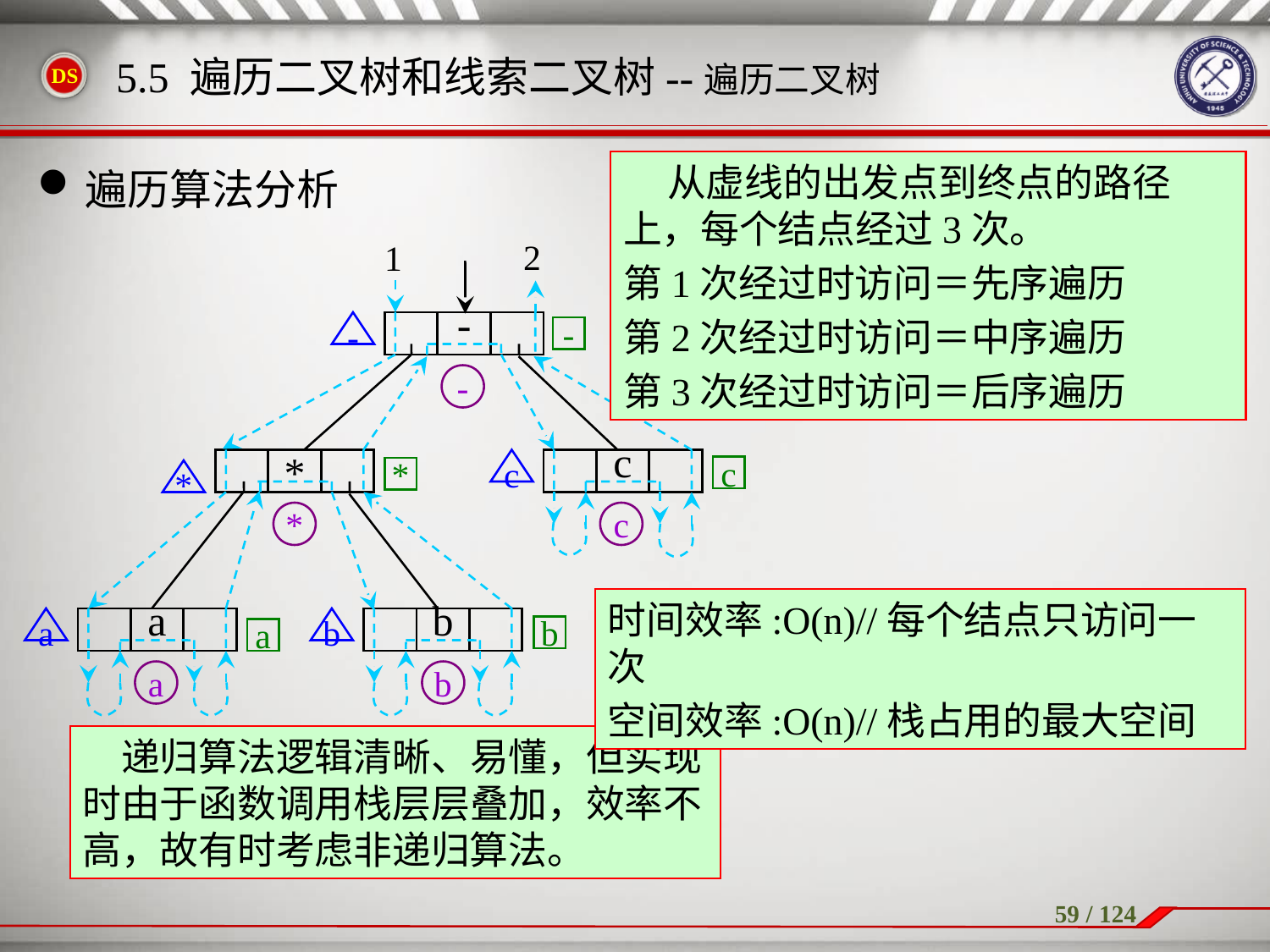

遍历算法分析
5.5 遍历二叉树和线索二叉树--遍历二叉树
    从虚线的出发点到终点的路径上，每个结点经过3次。
第1次经过时访问＝先序遍历
第2次经过时访问＝中序遍历
第3次经过时访问＝后序遍历
2
1

-

-

-

-

*

c

c

c
*
*

*
c

a

a

b

b

b
a

a
b

时间效率:O(n)//每个结点只访问一次
空间效率:O(n)//栈占用的最大空间
　递归算法逻辑清晰、易懂，但实现时由于函数调用栈层层叠加，效率不高，故有时考虑非递归算法。